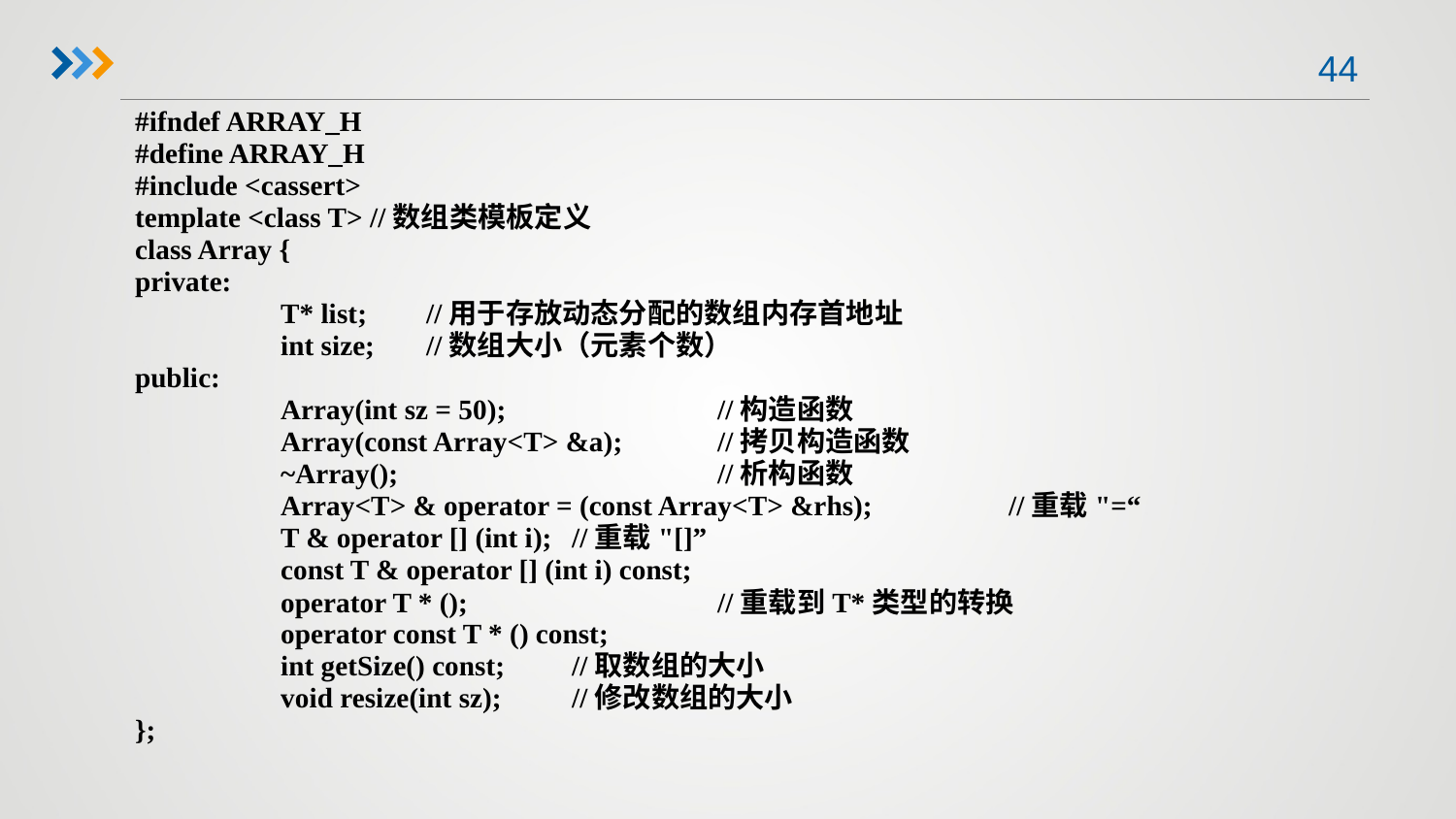

#ifndef ARRAY_H
#define ARRAY_H
#include <cassert>
template <class T> //数组类模板定义
class Array {
private:
	T* list;	//用于存放动态分配的数组内存首地址
	int size;	//数组大小（元素个数）
public:
	Array(int sz = 50);		//构造函数
	Array(const Array<T> &a);	//拷贝构造函数
	~Array();			//析构函数
	Array<T> & operator = (const Array<T> &rhs); 	//重载"=“
	T & operator [] (int i); 	//重载"[]”
	const T & operator [] (int i) const;
	operator T * ();		//重载到T*类型的转换
	operator const T * () const;
	int getSize() const;	//取数组的大小
	void resize(int sz);	//修改数组的大小
};